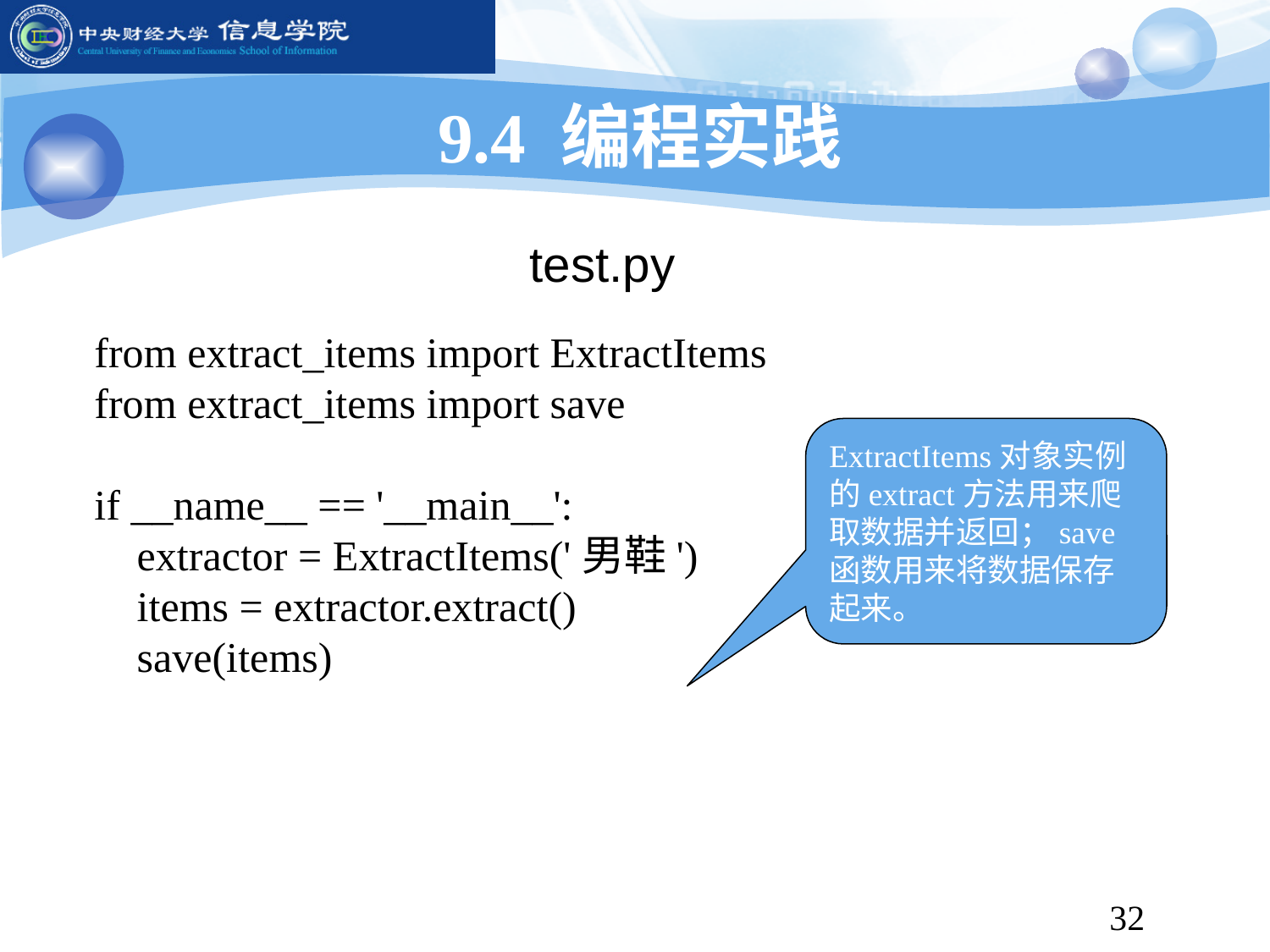

9.4 编程实践
test.py
from extract_items import ExtractItems
from extract_items import save

if __name__ == '__main__':
    extractor = ExtractItems('男鞋')
    items = extractor.extract()
    save(items)
ExtractItems对象实例的extract方法用来爬取数据并返回；save函数用来将数据保存起来。